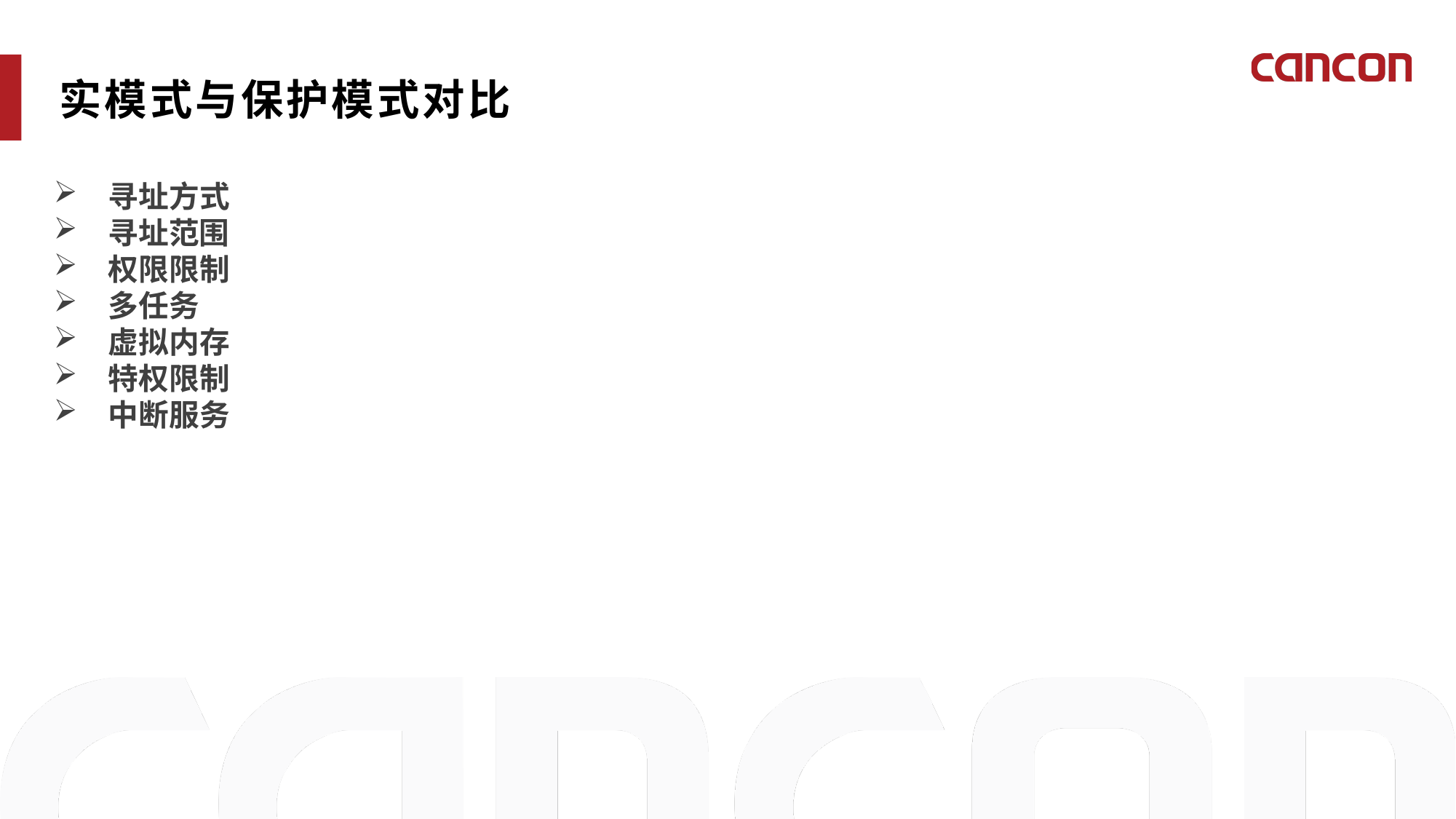

实模式与保护模式对比
寻址方式
寻址范围
权限限制
多任务
虚拟内存
特权限制
中断服务